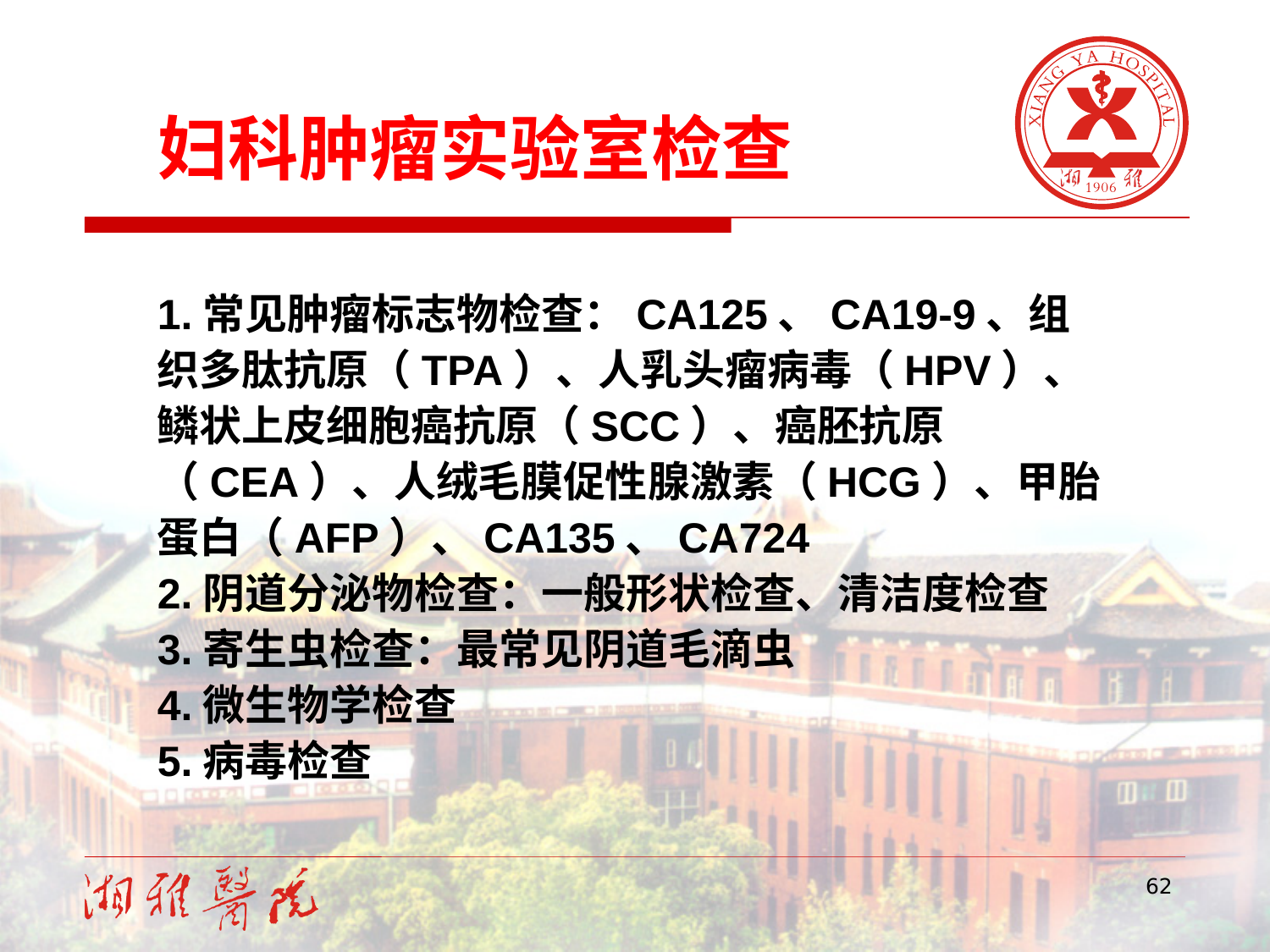

妇科肿瘤实验室检查
1.常见肿瘤标志物检查：CA125、CA19-9、组织多肽抗原（TPA）、人乳头瘤病毒（HPV）、鳞状上皮细胞癌抗原（SCC）、癌胚抗原（CEA）、人绒毛膜促性腺激素（HCG）、甲胎蛋白（AFP）、CA135、CA724
2.阴道分泌物检查：一般形状检查、清洁度检查
3.寄生虫检查：最常见阴道毛滴虫
4.微生物学检查
5.病毒检查
62